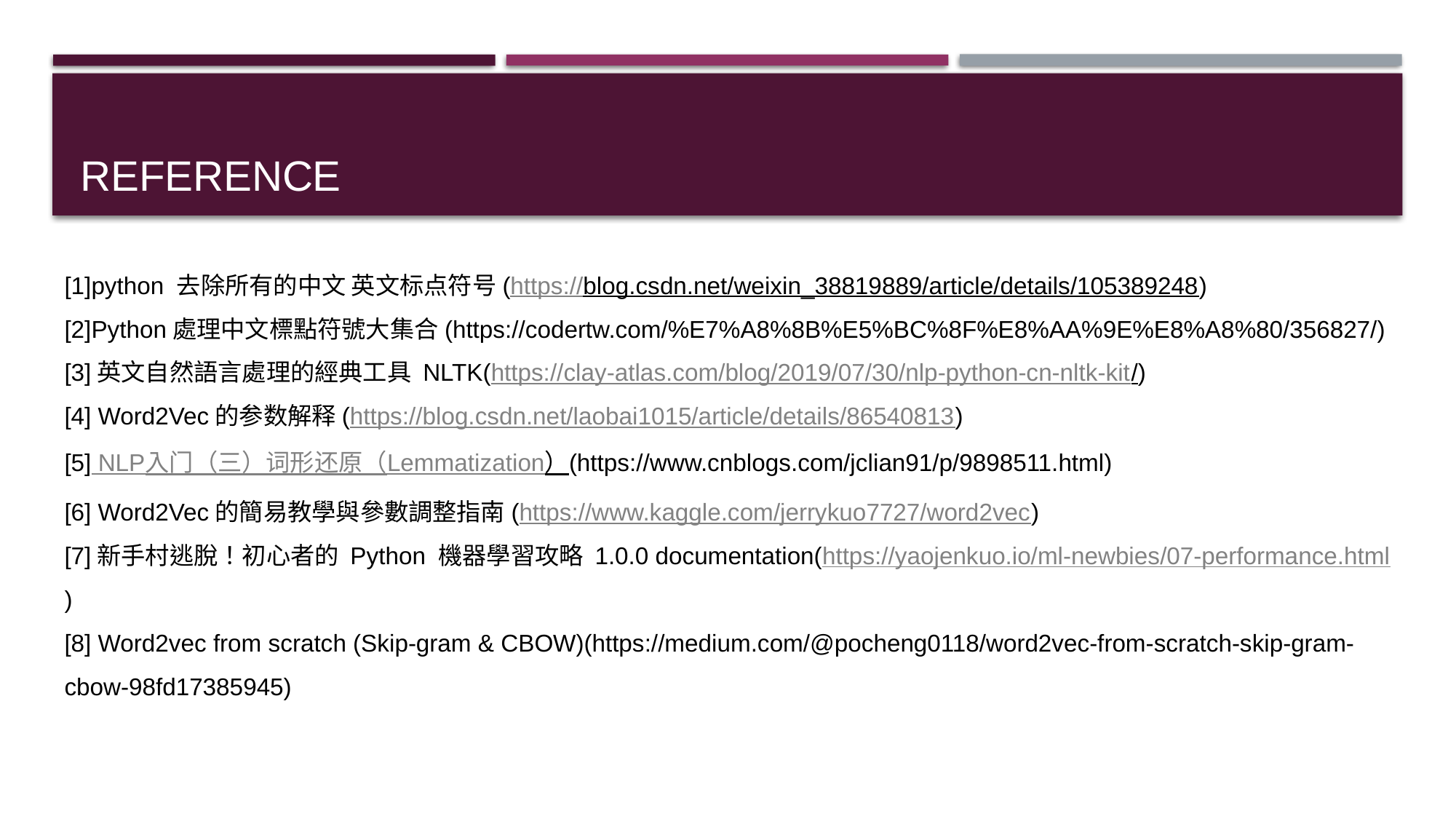

# reference

[1]python 去除所有的中文 英文标点符号(https://blog.csdn.net/weixin_38819889/article/details/105389248)
[2]Python處理中文標點符號大集合(https://codertw.com/%E7%A8%8B%E5%BC%8F%E8%AA%9E%E8%A8%80/356827/)
[3]英文自然語言處理的經典工具 NLTK(https://clay-atlas.com/blog/2019/07/30/nlp-python-cn-nltk-kit/)
[4] Word2Vec的参数解释(https://blog.csdn.net/laobai1015/article/details/86540813)
[5] NLP入门（三）词形还原（Lemmatization）(https://www.cnblogs.com/jclian91/p/9898511.html)
[6] Word2Vec的簡易教學與參數調整指南(https://www.kaggle.com/jerrykuo7727/word2vec)
[7]新手村逃脫！初心者的 Python 機器學習攻略 1.0.0 documentation(https://yaojenkuo.io/ml-newbies/07-performance.html)
[8] Word2vec from scratch (Skip-gram & CBOW)(https://medium.com/@pocheng0118/word2vec-from-scratch-skip-gram-cbow-98fd17385945)